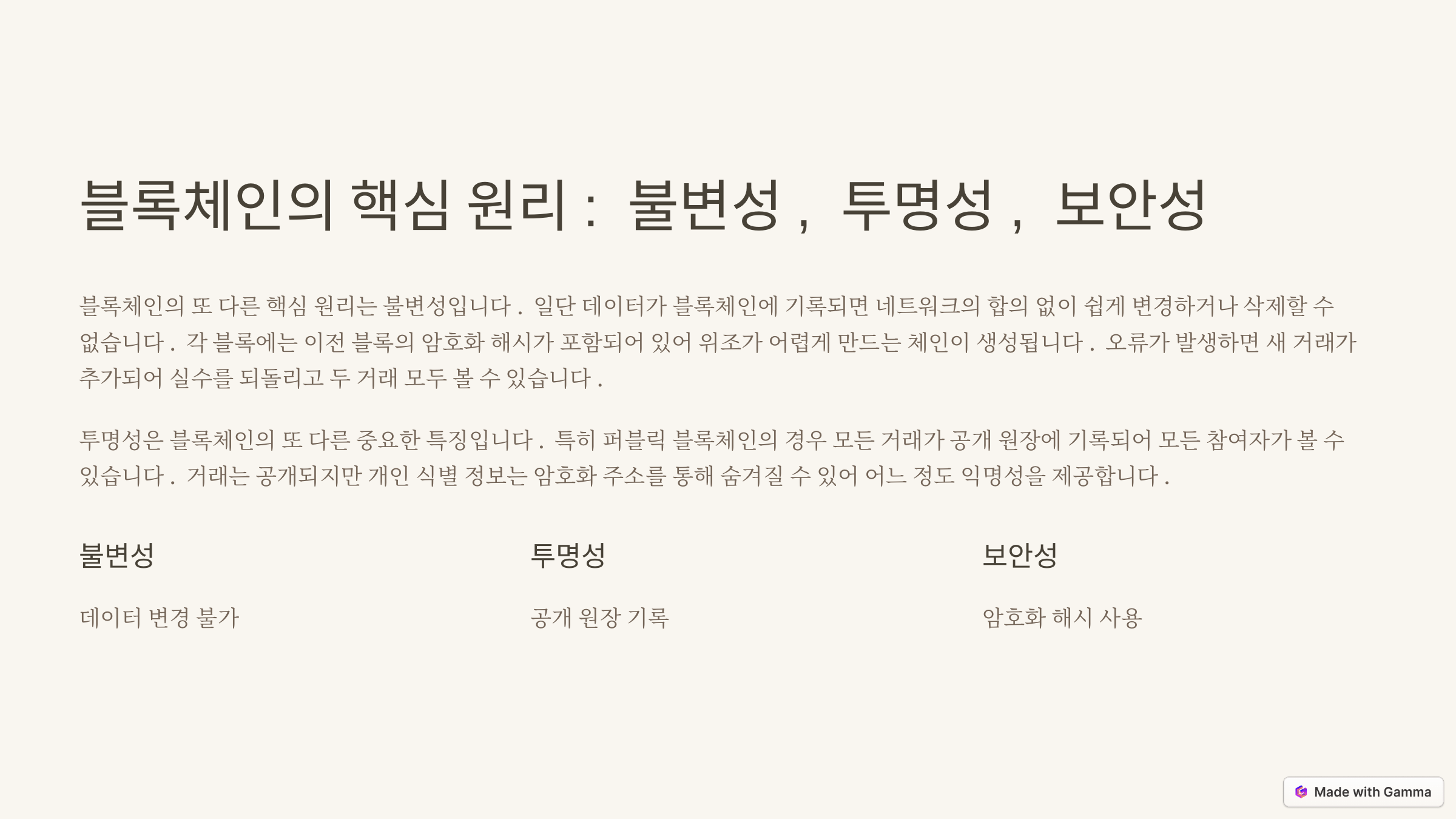

블록체인의 핵심 원리: 불변성, 투명성, 보안성
블록체인의 또 다른 핵심 원리는 불변성입니다. 일단 데이터가 블록체인에 기록되면 네트워크의 합의 없이 쉽게 변경하거나 삭제할 수 없습니다. 각 블록에는 이전 블록의 암호화 해시가 포함되어 있어 위조가 어렵게 만드는 체인이 생성됩니다. 오류가 발생하면 새 거래가 추가되어 실수를 되돌리고 두 거래 모두 볼 수 있습니다.
투명성은 블록체인의 또 다른 중요한 특징입니다. 특히 퍼블릭 블록체인의 경우 모든 거래가 공개 원장에 기록되어 모든 참여자가 볼 수 있습니다. 거래는 공개되지만 개인 식별 정보는 암호화 주소를 통해 숨겨질 수 있어 어느 정도 익명성을 제공합니다.
불변성
투명성
보안성
데이터 변경 불가
공개 원장 기록
암호화 해시 사용